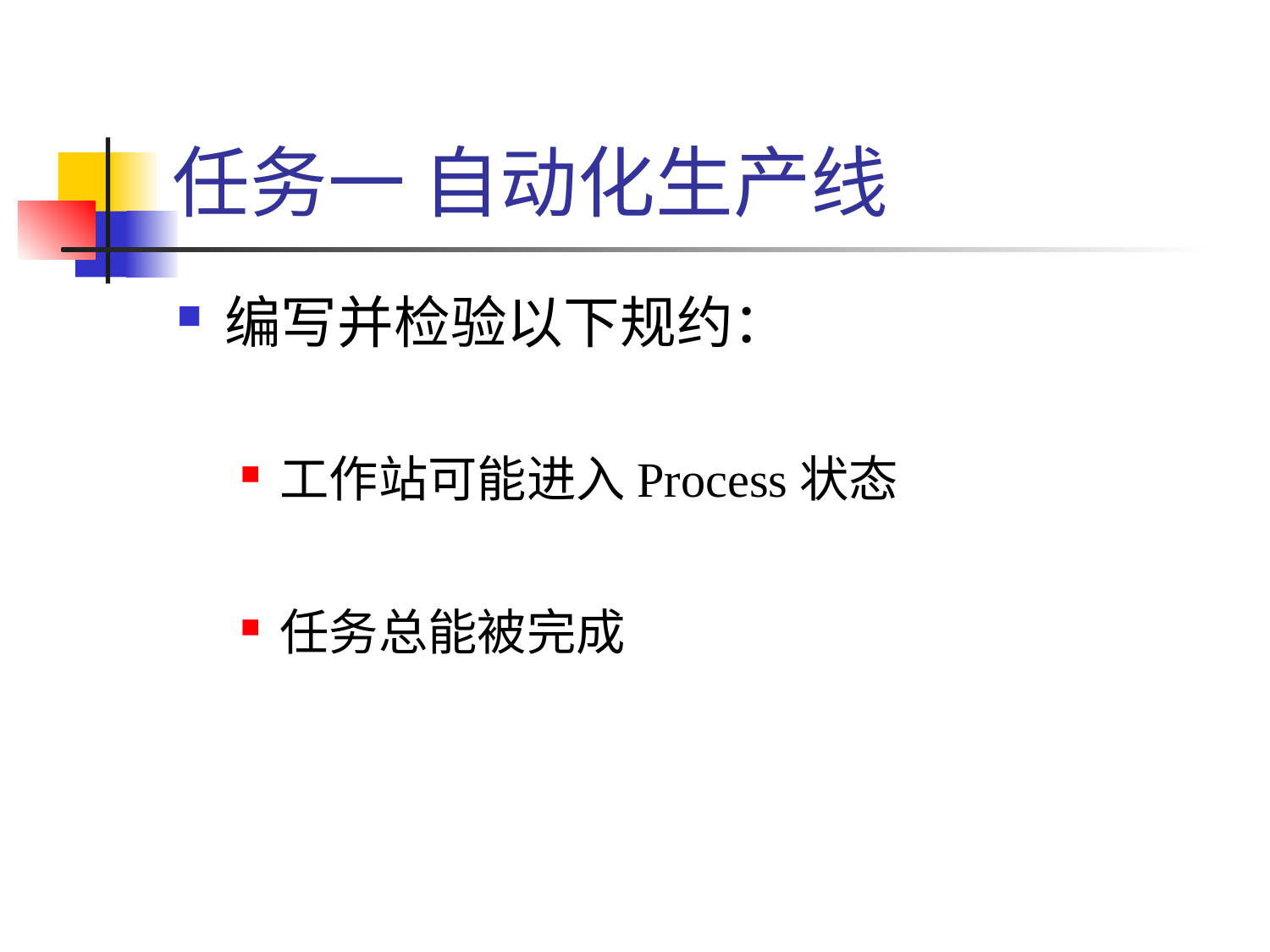

# 任务一 自动化生产线
编写并检验以下规约：

工作站可能进入Process状态

任务总能被完成